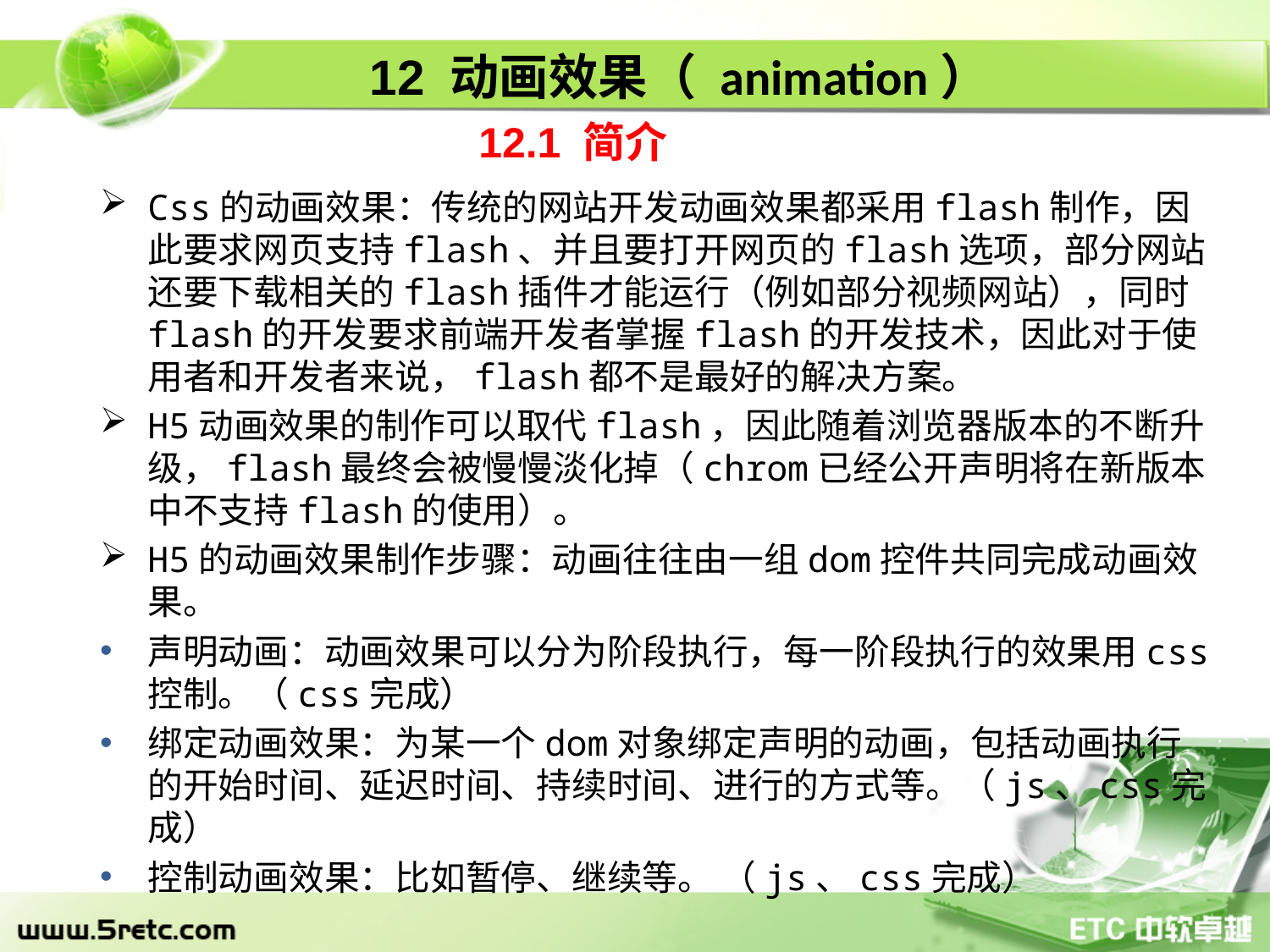

12 动画效果（ animation）

12.1 简介
Css的动画效果：传统的网站开发动画效果都采用flash制作，因此要求网页支持flash、并且要打开网页的flash选项，部分网站还要下载相关的flash插件才能运行（例如部分视频网站），同时flash的开发要求前端开发者掌握flash的开发技术，因此对于使用者和开发者来说，flash都不是最好的解决方案。
H5动画效果的制作可以取代flash，因此随着浏览器版本的不断升级，flash最终会被慢慢淡化掉（chrom已经公开声明将在新版本中不支持flash的使用）。
H5的动画效果制作步骤：动画往往由一组dom控件共同完成动画效果。
声明动画：动画效果可以分为阶段执行，每一阶段执行的效果用css控制。（css完成）
绑定动画效果：为某一个dom对象绑定声明的动画，包括动画执行的开始时间、延迟时间、持续时间、进行的方式等。（js、css完成）
控制动画效果：比如暂停、继续等。 （js、css完成）